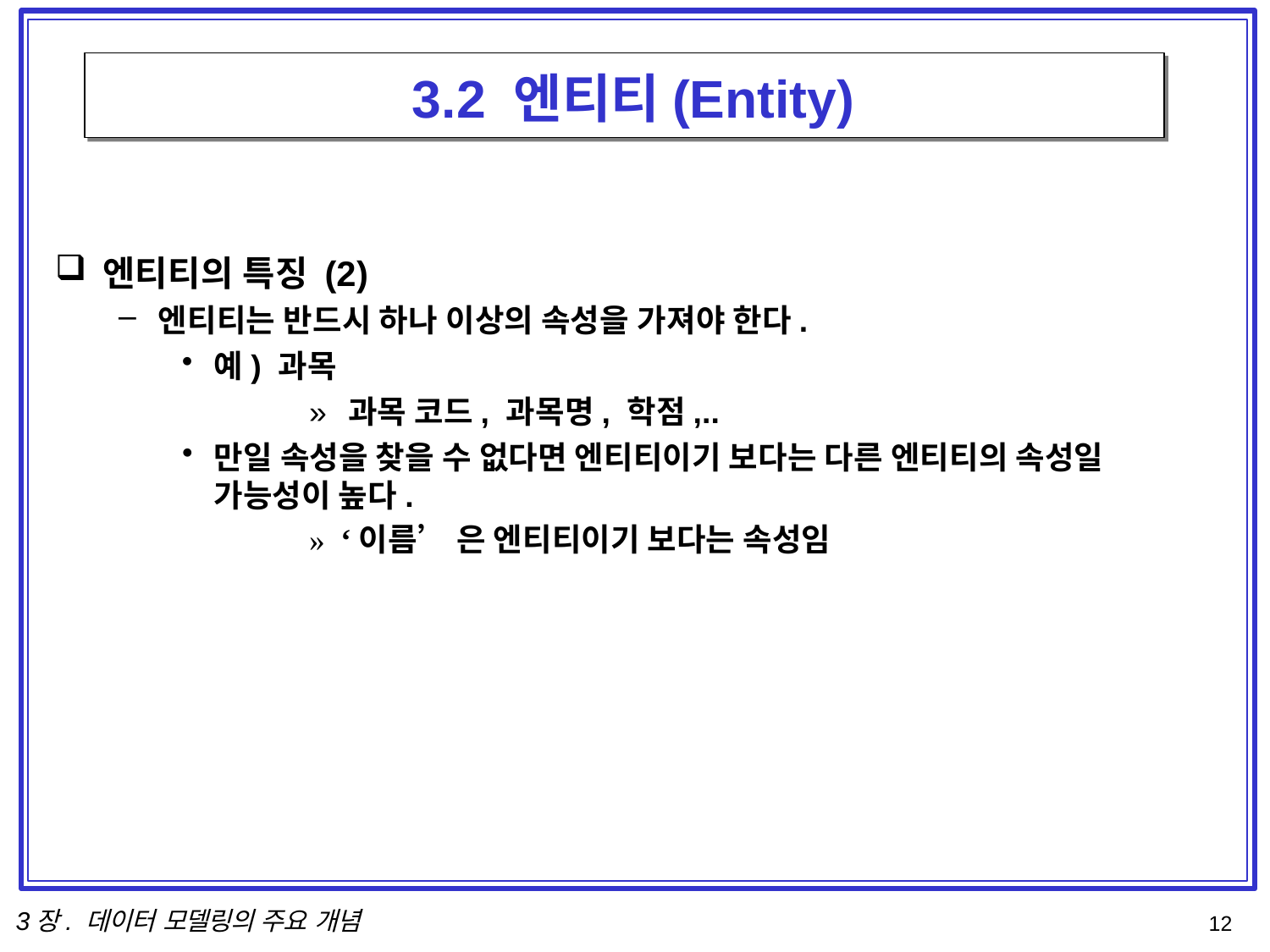

# 3.2 엔티티(Entity)
엔티티의 특징 (2)
엔티티는 반드시 하나 이상의 속성을 가져야 한다.
예) 과목
» 과목 코드, 과목명, 학점,..
만일 속성을 찾을 수 없다면 엔티티이기 보다는 다른 엔티티의 속성일  가능성이 높다.
» ‘이름’ 은 엔티티이기 보다는 속성임
3장. 데이터 모델링의 주요 개념
12